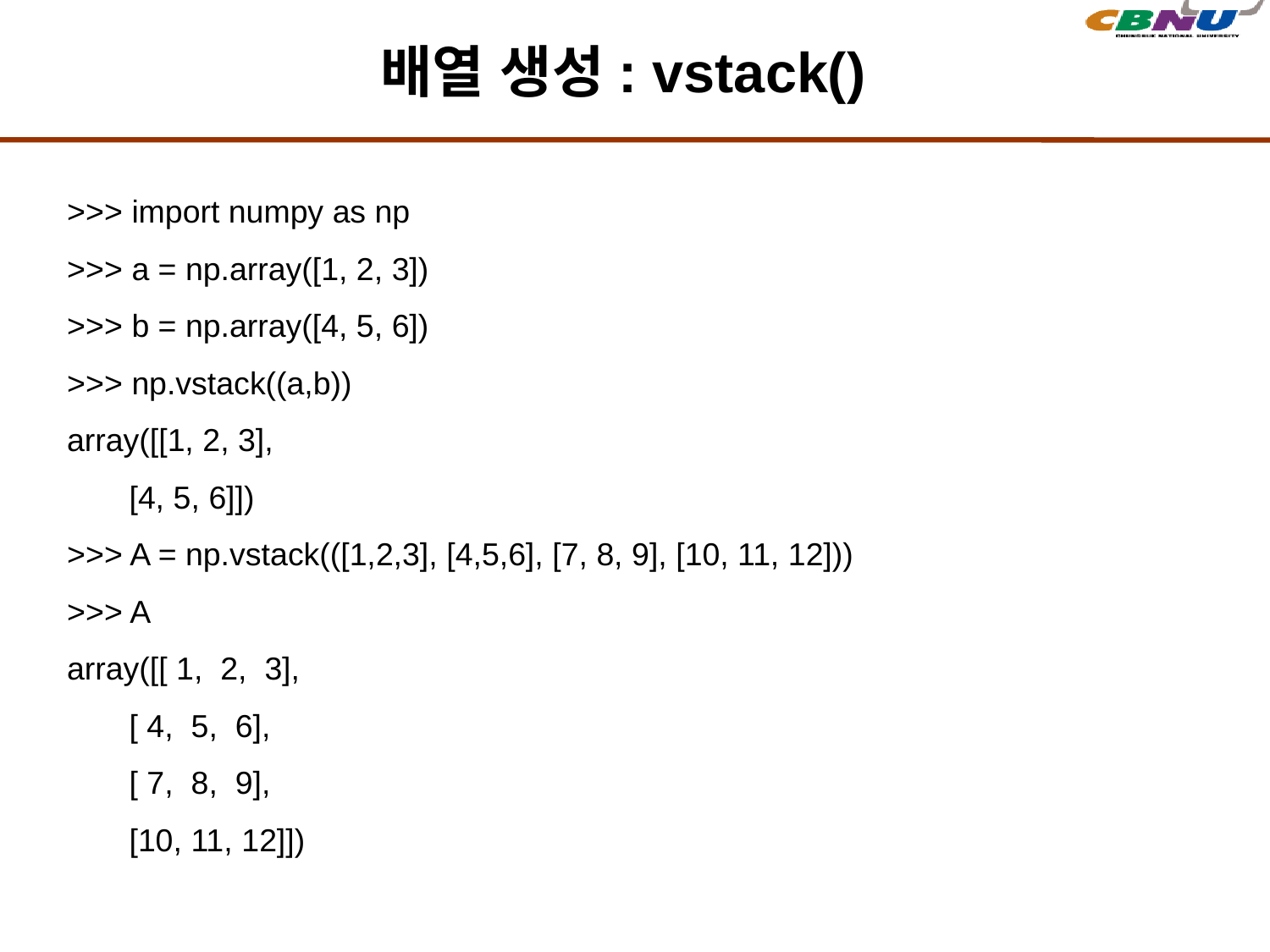

# 배열 생성: vstack()
>>> import numpy as np
>>> a = np.array([1, 2, 3])
>>> b = np.array([4, 5, 6])
>>> np.vstack((a,b))
array([[1, 2, 3],
       [4, 5, 6]])
>>> A = np.vstack(([1,2,3], [4,5,6], [7, 8, 9], [10, 11, 12]))
>>> A
array([[ 1,  2,  3],
       [ 4,  5,  6],
       [ 7,  8,  9],
       [10, 11, 12]])